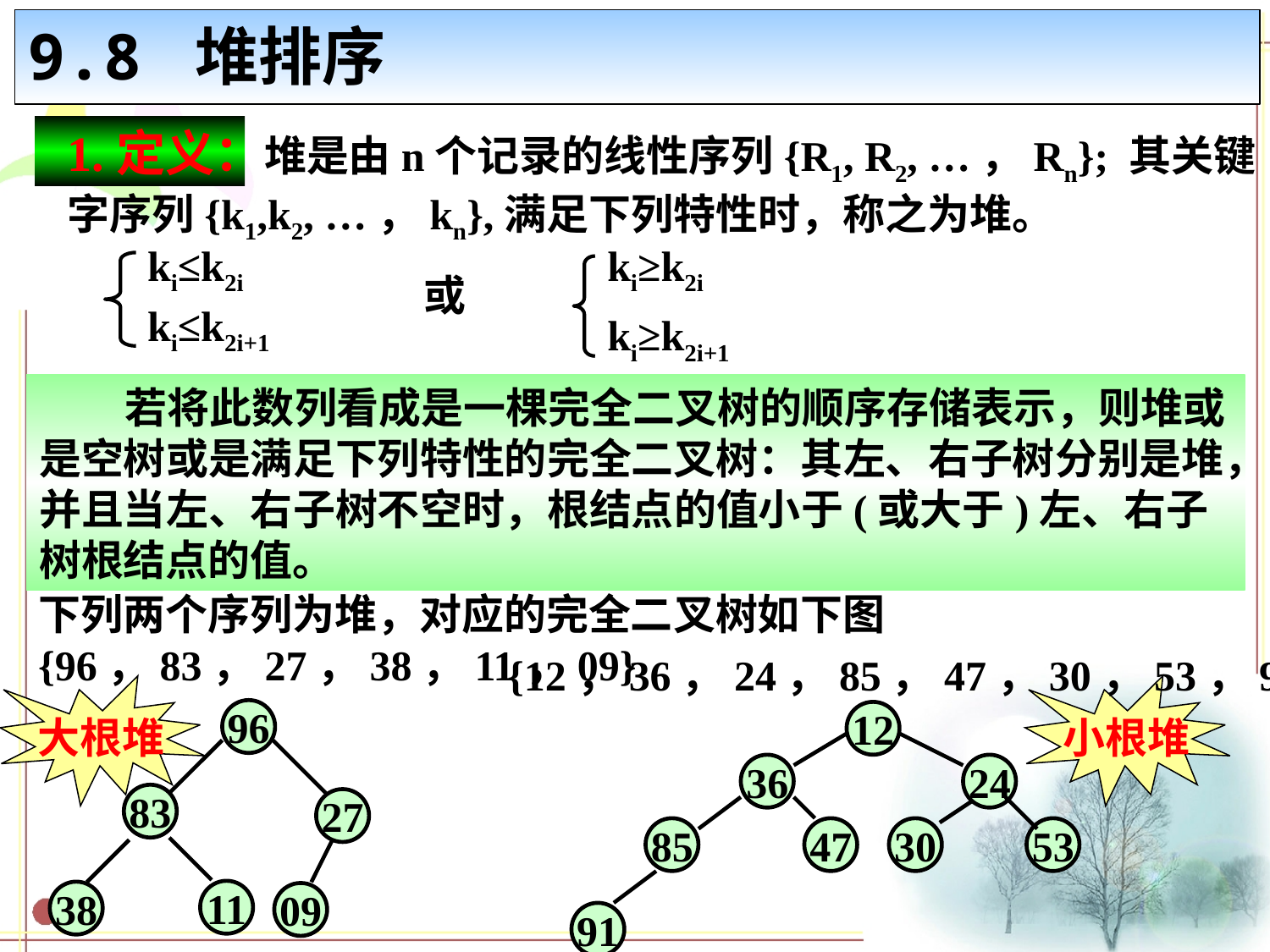

North China Electric Power University
9.8 堆排序

1.定义：堆是由n个记录的线性序列{R1, R2, …，Rn}; 其关键字序列{k1,k2, …，kn},满足下列特性时，称之为堆。
ki≤k2i
ki≥k2i

或
ki≤k2i+1
ki≥k2i+1
        若将此数列看成是一棵完全二叉树的顺序存储表示，则堆或是空树或是满足下列特性的完全二叉树：其左、右子树分别是堆，并且当左、右子树不空时，根结点的值小于(或大于)左、右子树根结点的值。
下列两个序列为堆，对应的完全二叉树如下图
{96，83，27，38，11，09}
{12，36，24，85，47，30，53，91}
大根堆
小根堆
96

83
27

11
38
09
12

36
24

85
47
30
53

91